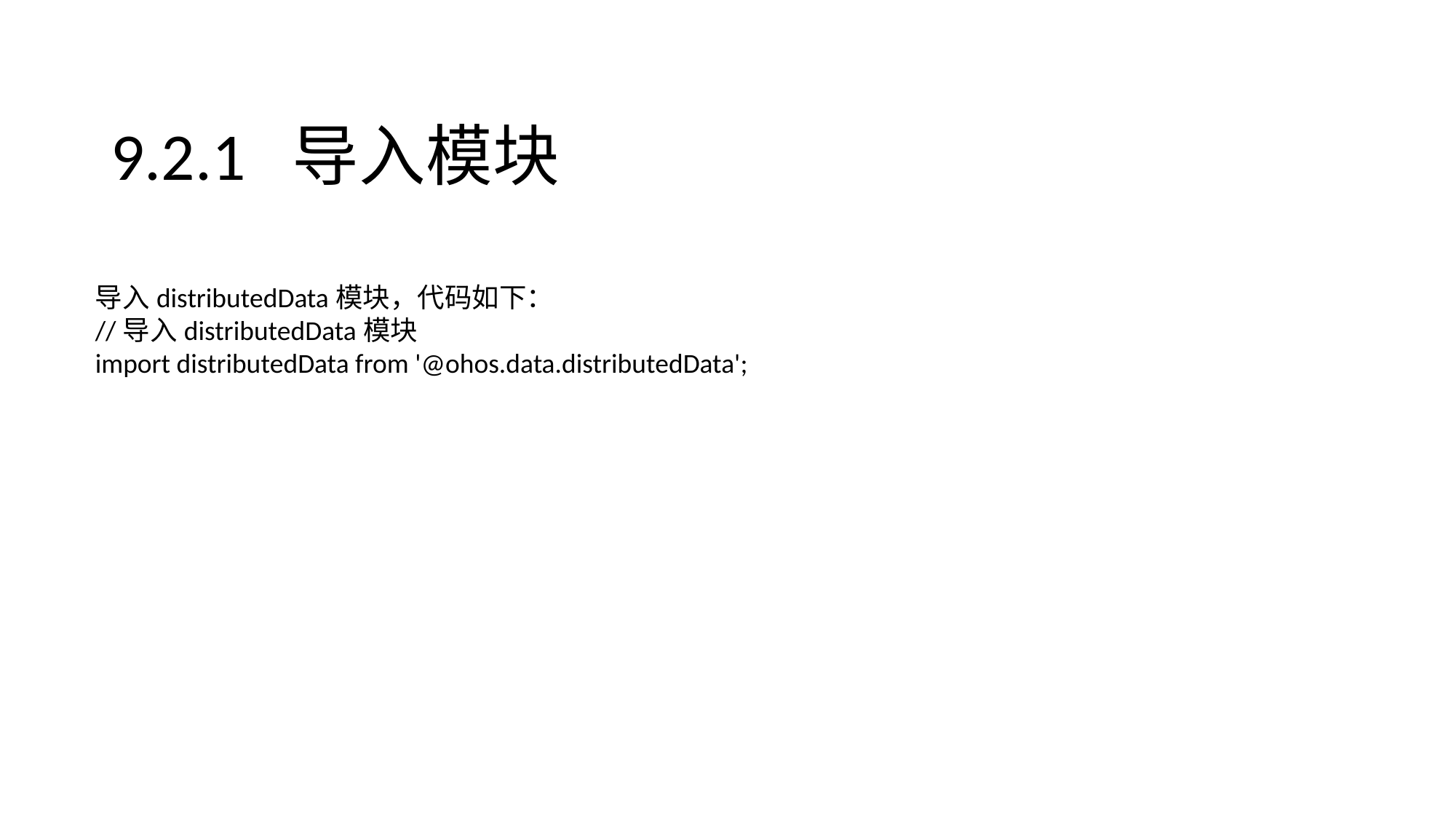

# 9.2.1  导入模块
导入distributedData模块，代码如下：
//导入distributedData模块
import distributedData from '@ohos.data.distributedData';